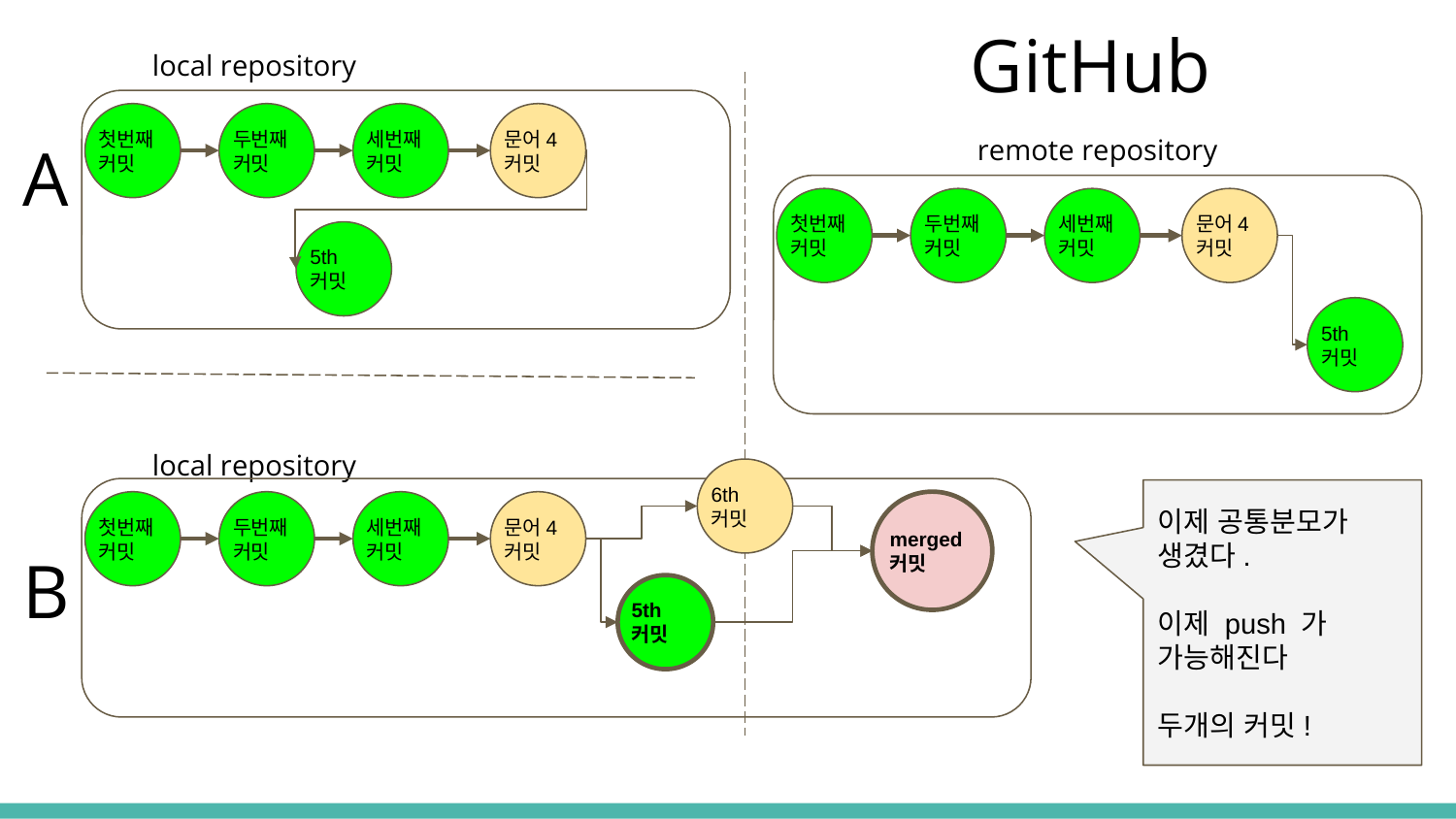

GitHub
local repository

첫번째
커밋
두번째
커밋
세번째
커밋
문어4
커밋
remote repository
A

첫번째
커밋
두번째
커밋
세번째
커밋
문어4
커밋
5th
커밋
5th
커밋
local repository
6th
커밋

이제 공통분모가 생겼다.

이제 push 가 가능해진다

두개의 커밋!
첫번째
커밋
두번째
커밋
세번째
커밋
문어4
커밋
merged
커밋
B
5th
커밋